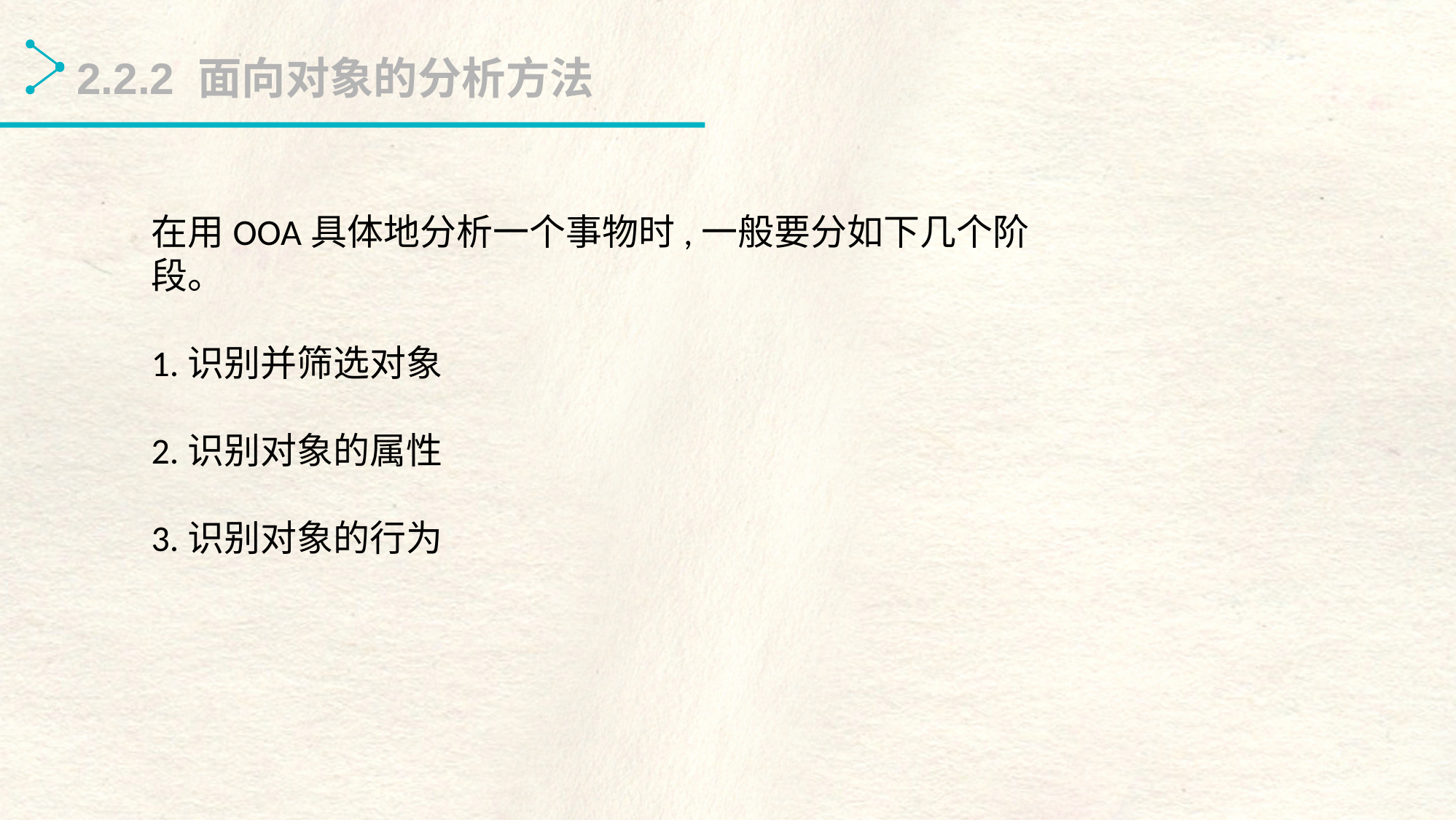

2.2.2 面向对象的分析方法

在用OOA具体地分析一个事物时,一般要分如下几个阶段。

1.识别并筛选对象

2.识别对象的属性

3.识别对象的行为